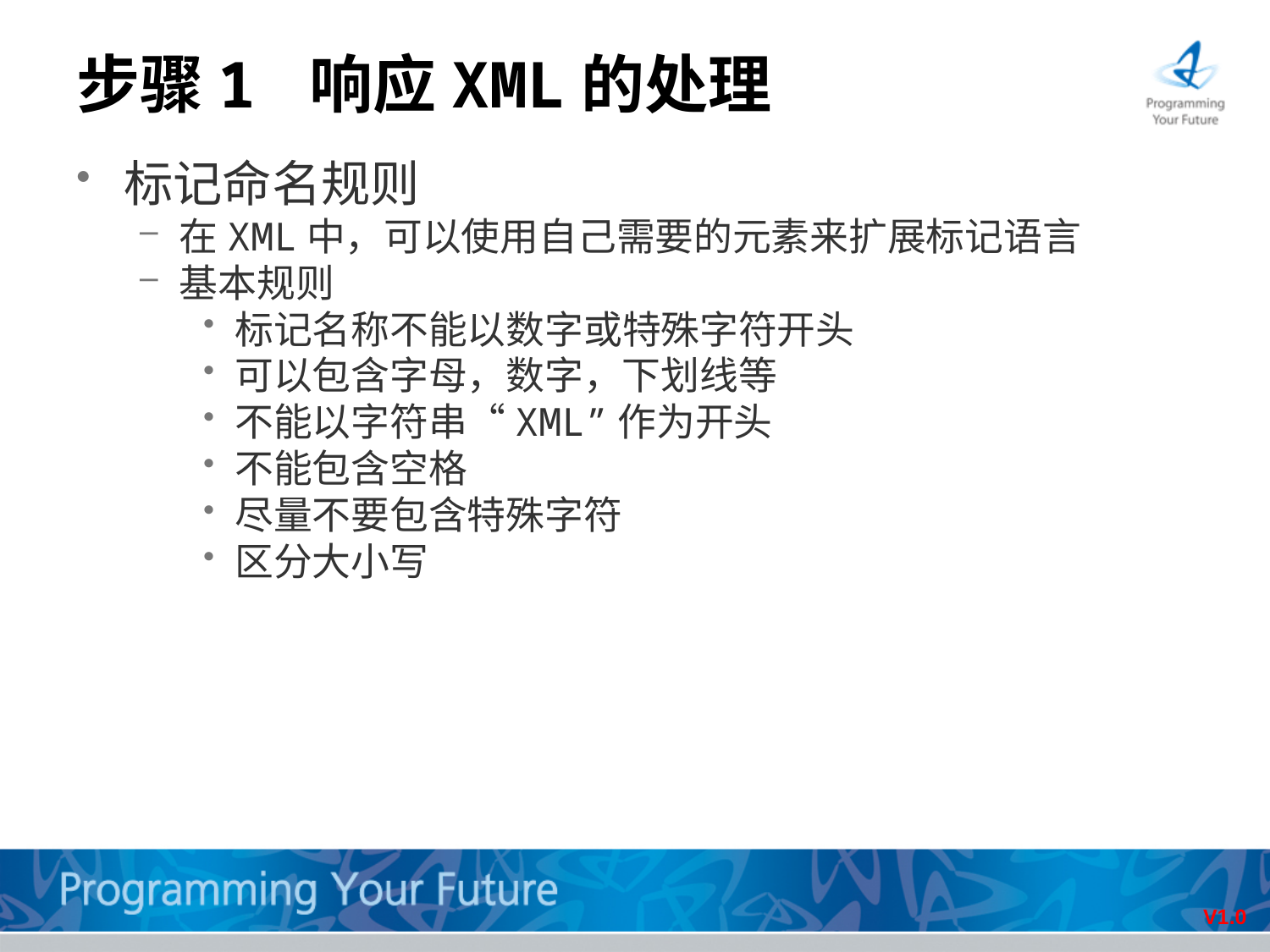

# 步骤1 响应XML的处理
标记命名规则
在XML中，可以使用自己需要的元素来扩展标记语言
基本规则
标记名称不能以数字或特殊字符开头
可以包含字母，数字，下划线等
不能以字符串“XML”作为开头
不能包含空格
尽量不要包含特殊字符
区分大小写